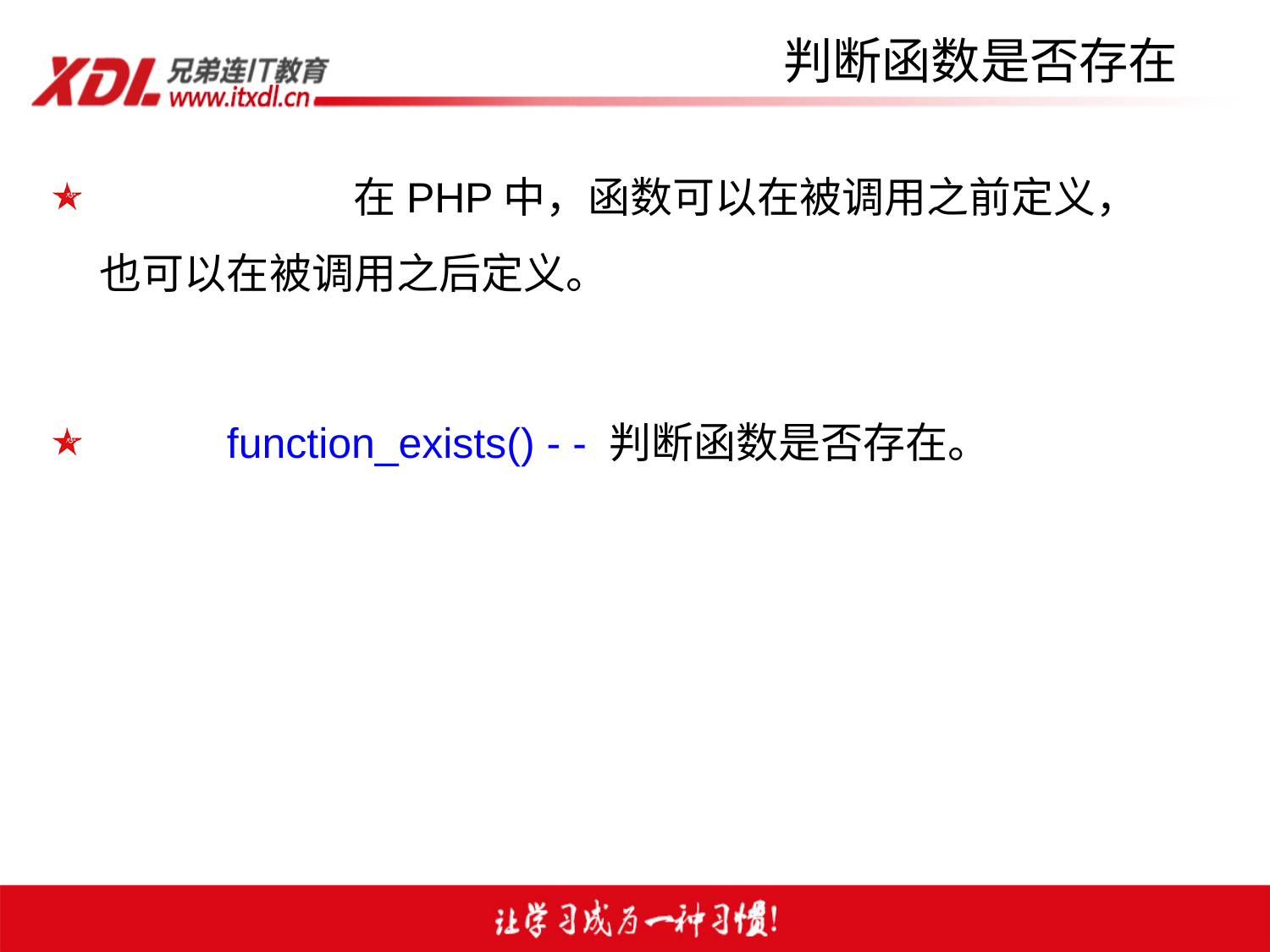

# 判断函数是否存在
		在PHP中，函数可以在被调用之前定义，也可以在被调用之后定义。

	function_exists() - - 判断函数是否存在。